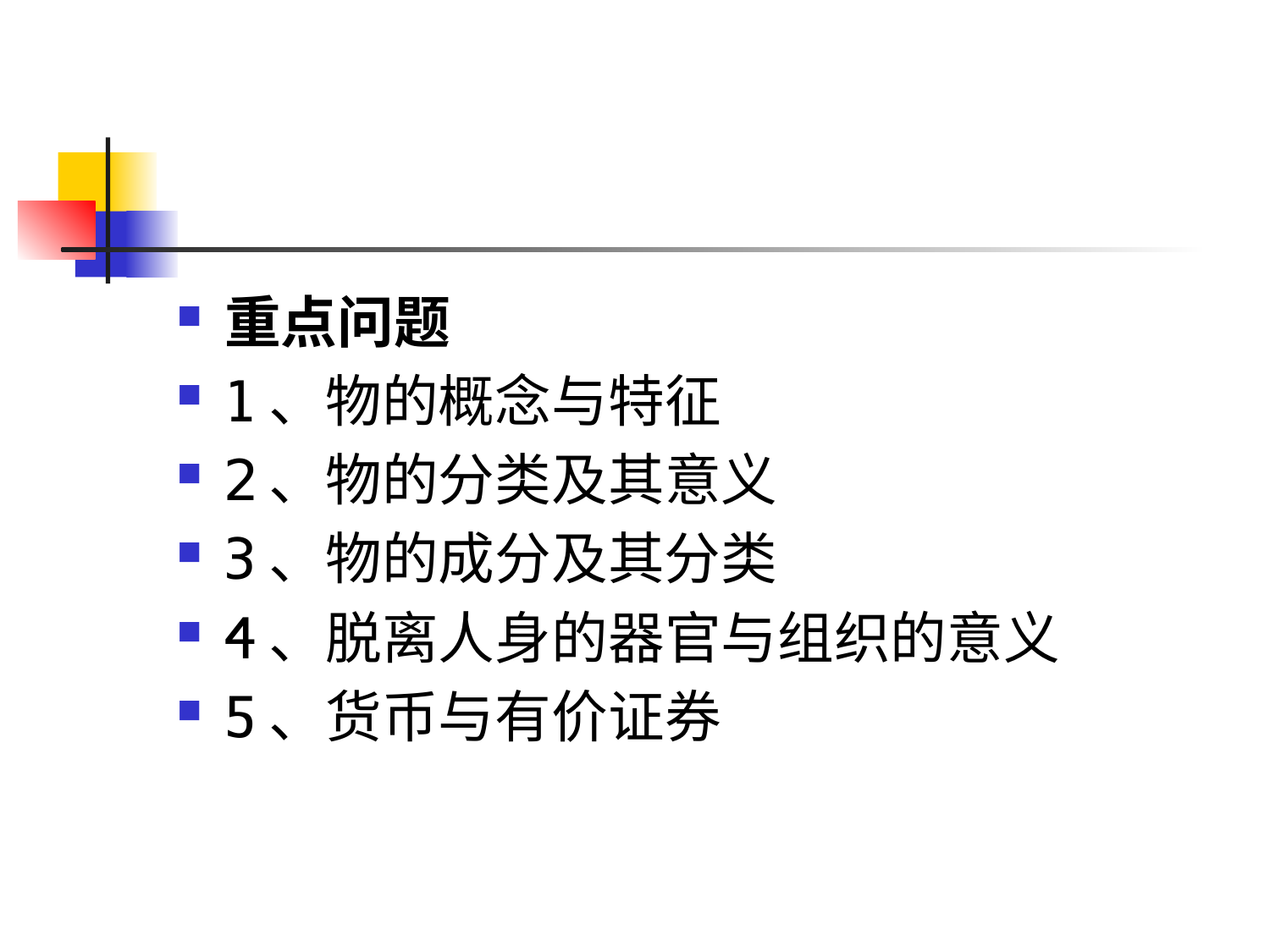

#
重点问题
1、物的概念与特征
2、物的分类及其意义
3、物的成分及其分类
4、脱离人身的器官与组织的意义
5、货币与有价证券